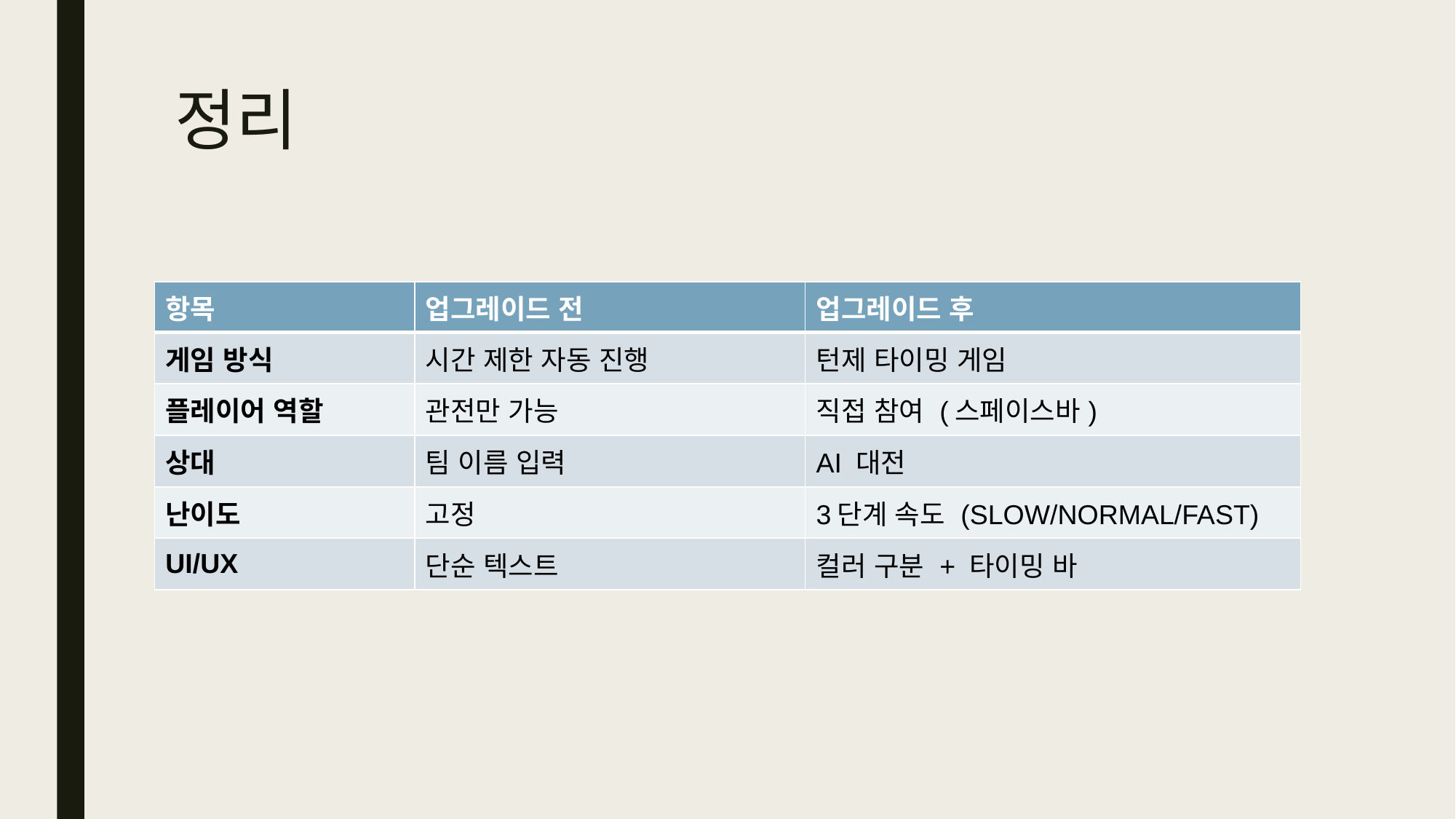

# 정리
| 항목 | 업그레이드 전 | 업그레이드 후 |
| --- | --- | --- |
| 게임 방식 | 시간 제한 자동 진행 | 턴제 타이밍 게임 |
| 플레이어 역할 | 관전만 가능 | 직접 참여 (스페이스바) |
| 상대 | 팀 이름 입력 | AI 대전 |
| 난이도 | 고정 | 3단계 속도 (SLOW/NORMAL/FAST) |
| UI/UX | 단순 텍스트 | 컬러 구분 + 타이밍 바 |